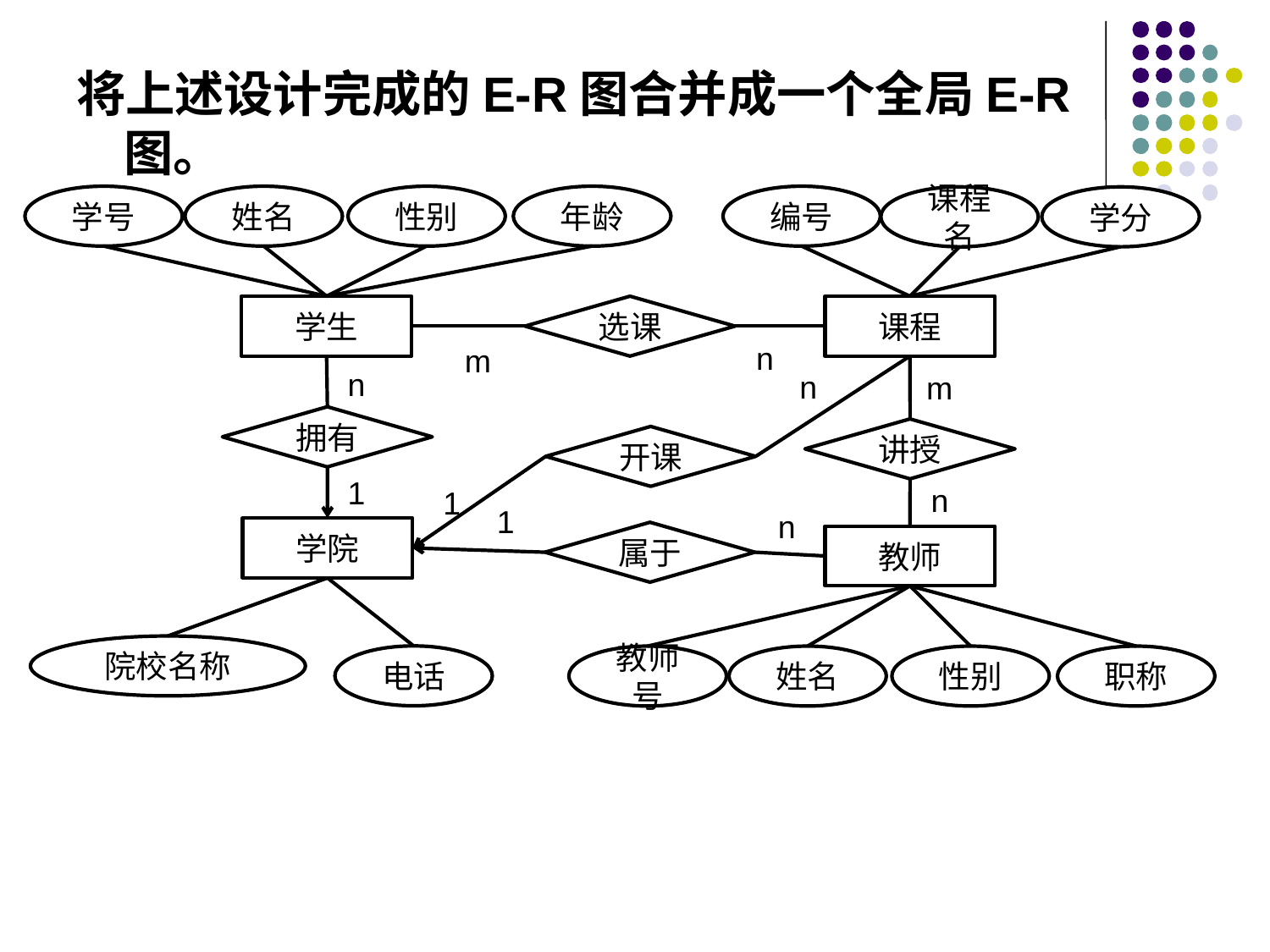

将上述设计完成的E-R图合并成一个全局E-R图。
学号
姓名
性别
年龄
编号
课程名
学分
学生
选课
课程
n
m
n
n
m
拥有
讲授
开课
1
n
1
1
n
学院
属于
教师
院校名称
电话
教师号
姓名
性别
职称